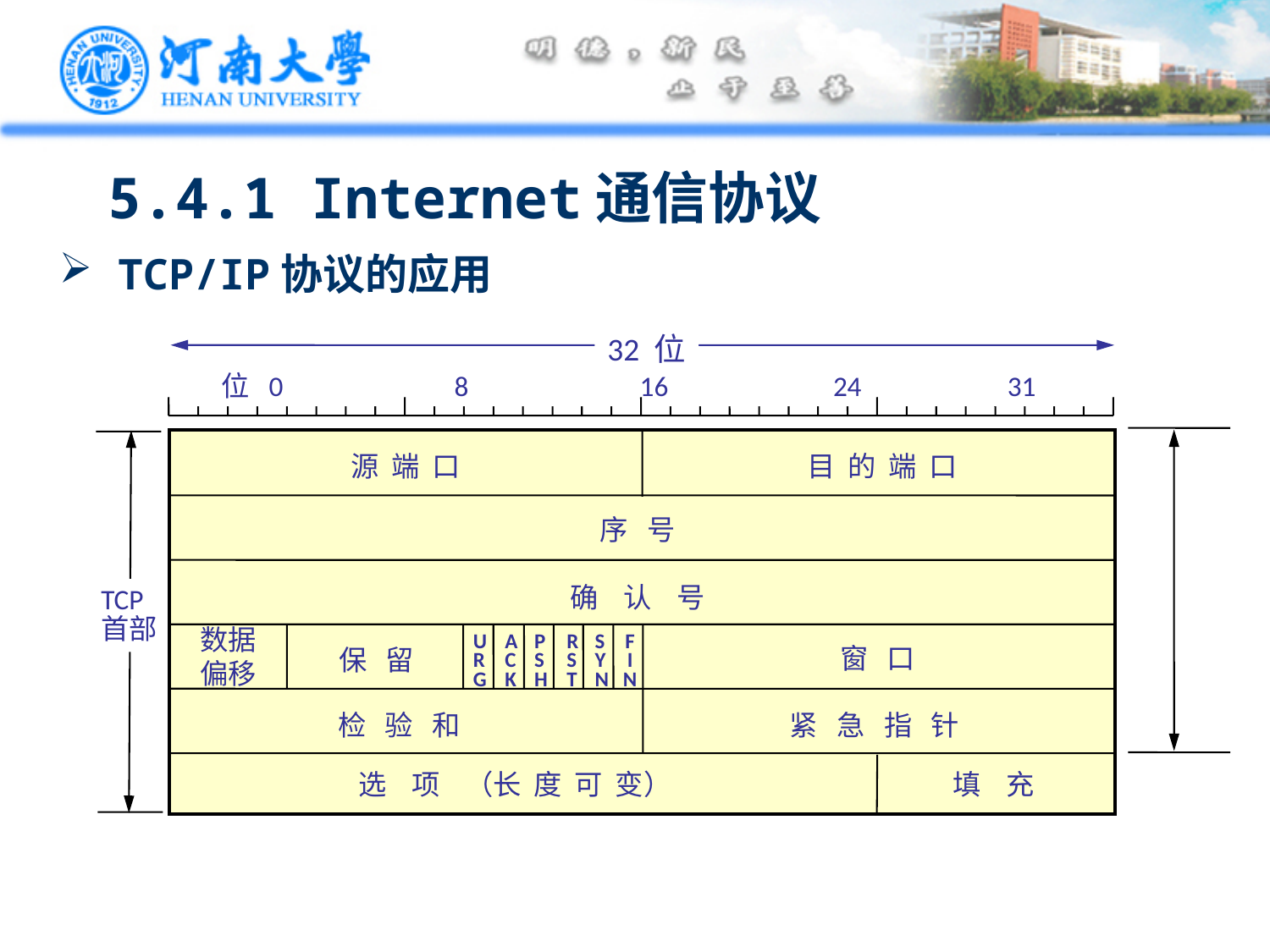

5.4.1 Internet通信协议
 TCP/IP协议的应用
32 位

位  0                           8                           16                          24                       31

源  端  口
目  的  端  口

序   号

确    认    号
TCP
首部
数据
偏移

U
R
G
A
C
K
P
S
H
R
S
T
S
Y
N
F
I
N
窗   口
保   留

检   验   和
紧   急   指   针

选    项    （长  度  可  变）
填    充